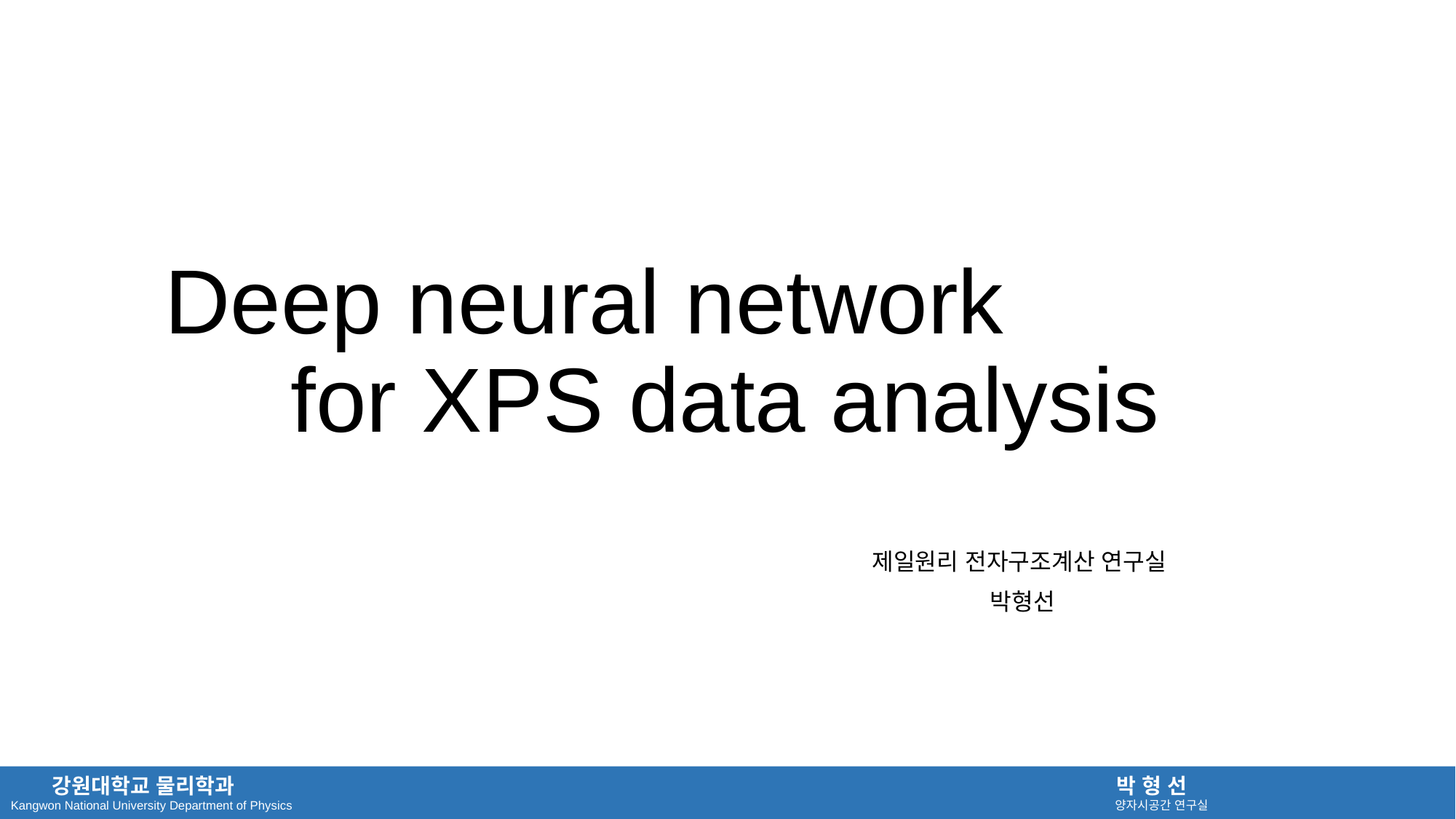

# Deep neural network for XPS data analysis
제일원리 전자구조계산 연구실
박형선

      강원대학교 물리학과                                                                                                                                                   박 형 선
Kangwon National University Department of Physics                                                                                                                                                                                                                                             양자시공간 연구실